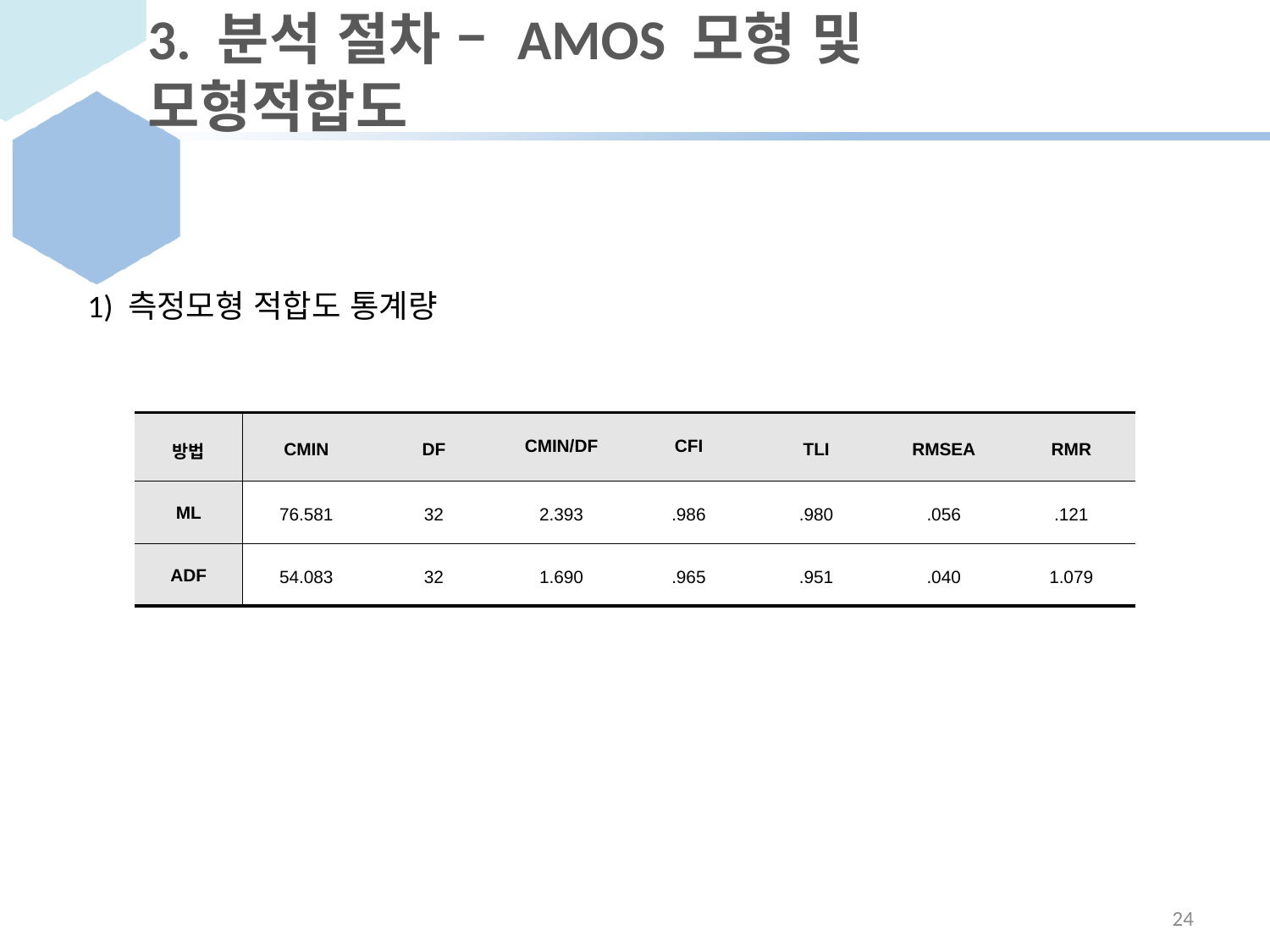

# 3. 분석 절차 – AMOS 모형 및 모형적합도
1) 측정모형 적합도 통계량
| 방법 | CMIN | DF | CMIN/DF | CFI | TLI | RMSEA | RMR |
| --- | --- | --- | --- | --- | --- | --- | --- |
| ML | 76.581 | 32 | 2.393 | .986 | .980 | .056 | .121 |
| ADF | 54.083 | 32 | 1.690 | .965 | .951 | .040 | 1.079 |
24